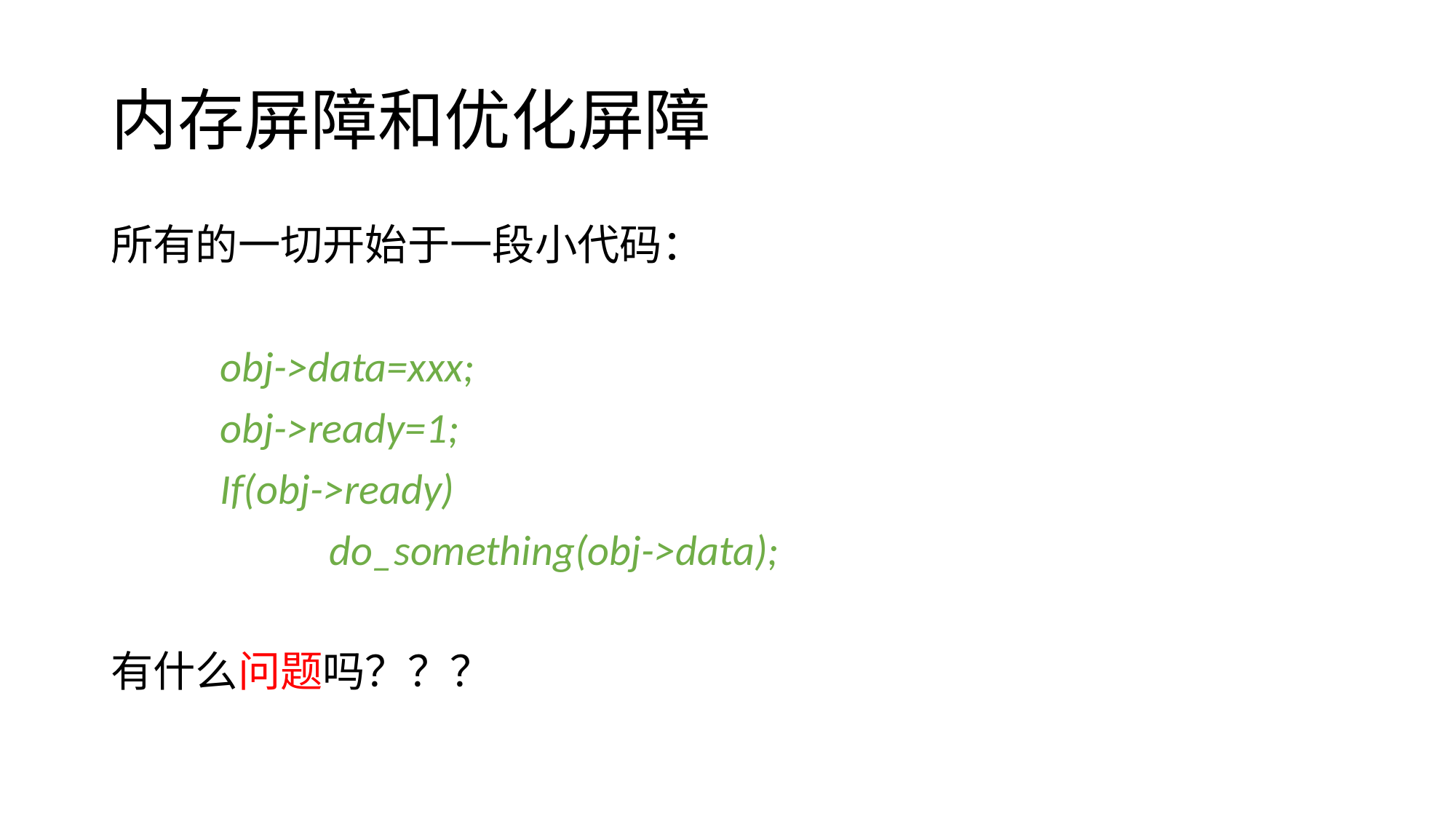

# 内存屏障和优化屏障
所有的一切开始于一段小代码：

	obj->data=xxx;
	obj->ready=1;
	If(obj->ready)
		do_something(obj->data);

有什么问题吗？？？